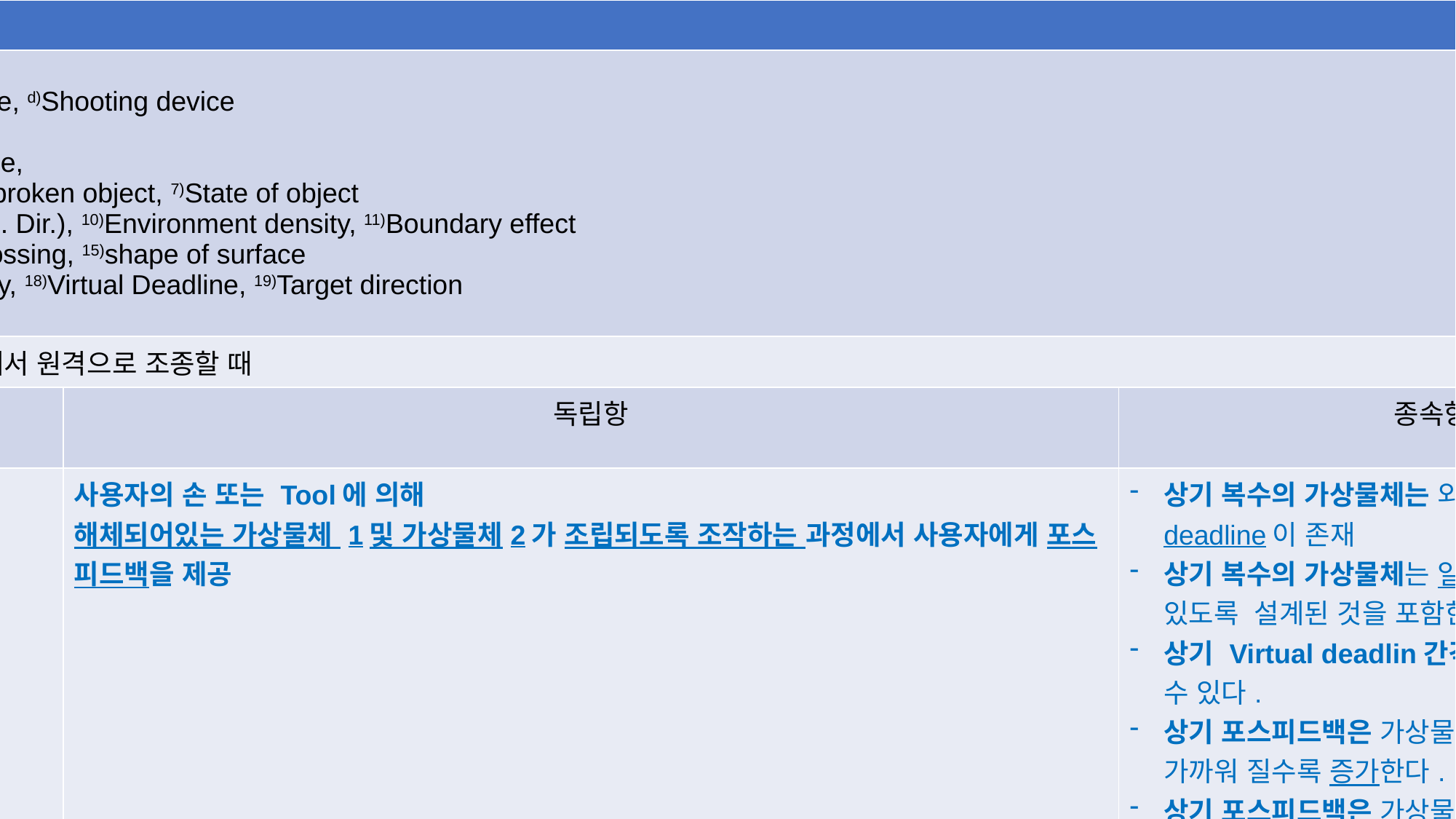

| 권리화 전략(예시)\_Inserting and Safety |  |  |  |
| --- | --- | --- | --- |
| VR Object a)Tool by hand, b)Navigator control, c)Vehicle, d)Shooting device Control Factor 1)Hardness, 2)Contact angle, 3)Direction, 4)Strength, 5)Elastic stiffness, 6)broken object, 7)State of object , 8)State of posture 9)Environment Flow(Vel. Dir.), 10)Environment density, 11)Boundary effect 12)Friction efficiency, 13)Lubrication, 14)Embossing, 15)shape of surface 16)Relative distance, 17)Approaching velocity, 18)Virtual Deadline, 19)Target direction 20)Frequency of impact |  |  |  |
| 가상으로 이사 견적을 산출할 때/ 위험지역에서 원격으로 조종할 때 |  |  |  |
| Factor | 권리화요소 EVENTS | 독립항 | 종속항 |
| 16)Relative distance, 최단거리 17)Approaching velocity, 접근속도 18)Virtual Deadline, 가상라인 19)Target direction 타겟방향 | Assembling 레고의 조립 & 저항감 | 사용자의 손 또는 Tool에 의해 해체되어있는 가상물체 1및 가상물체2가 조립되도록 조작하는 과정에서 사용자에게 포스 피드백을 제공 | 상기 복수의 가상물체는 외곽을 따라 Virtual deadline이 존재 상기 복수의 가상물체는 일측에만 조립할 수 있도록 설계된 것을 포함한다. 상기 Virtual deadlin간격은 속도에 따라 변동할 수 있다. 상기 포스피드백은 가상물체 1및 가상물체 2가 가까워 질수록 증가한다. 상기 포스피드백은 가상물체 1 및 2가 조립되도록 올바른 방향으로 유도한다. 올바른 방향이 아닐 경우(Guide/ Leading) 저항감 상기 포스피드백은 가상물체 1및 2가 조립되었을 경우 조립신호를 보내고,(판단) 상기 조립신호는 사용자의 움직임을 정지시키는 것으로 한다. |
|  | Extraction 해체 & Free passing 해방감 | 사용자의 손 또는 Tool에 의해 조립해있던 가상물체 1및 가상물체2가 해체되도록 조작하는 과정에서 사용자에게 포스 피드백을 제공 | 상기 포스피드백은 접촉면에 따른 마찰력을 고려한다. 상기 포스피드백은 가상물체 1및 2가 해체되도록 올바른 방향으로 유도한다 해체되었을 경우 프리휠링상태로 전환된다. 해체되었을 경우 바로 해방감을 느끼는 것이 특징. |
|  | Guide/Leading 해방감/ 저항감 | 사용자가 목표지점으로 움직일 때 타겟방향을 고려해서 포스피드백을 제공하는 것. | 올바른 방향이 아닐 경우(Guide/ Leading) 저항감을, 올바른 방향으로 이끌도록 해방감을 느끼도록 포스피드백 타겟과의 거리가 가까워질수록 포스피드백이 조절. |
#